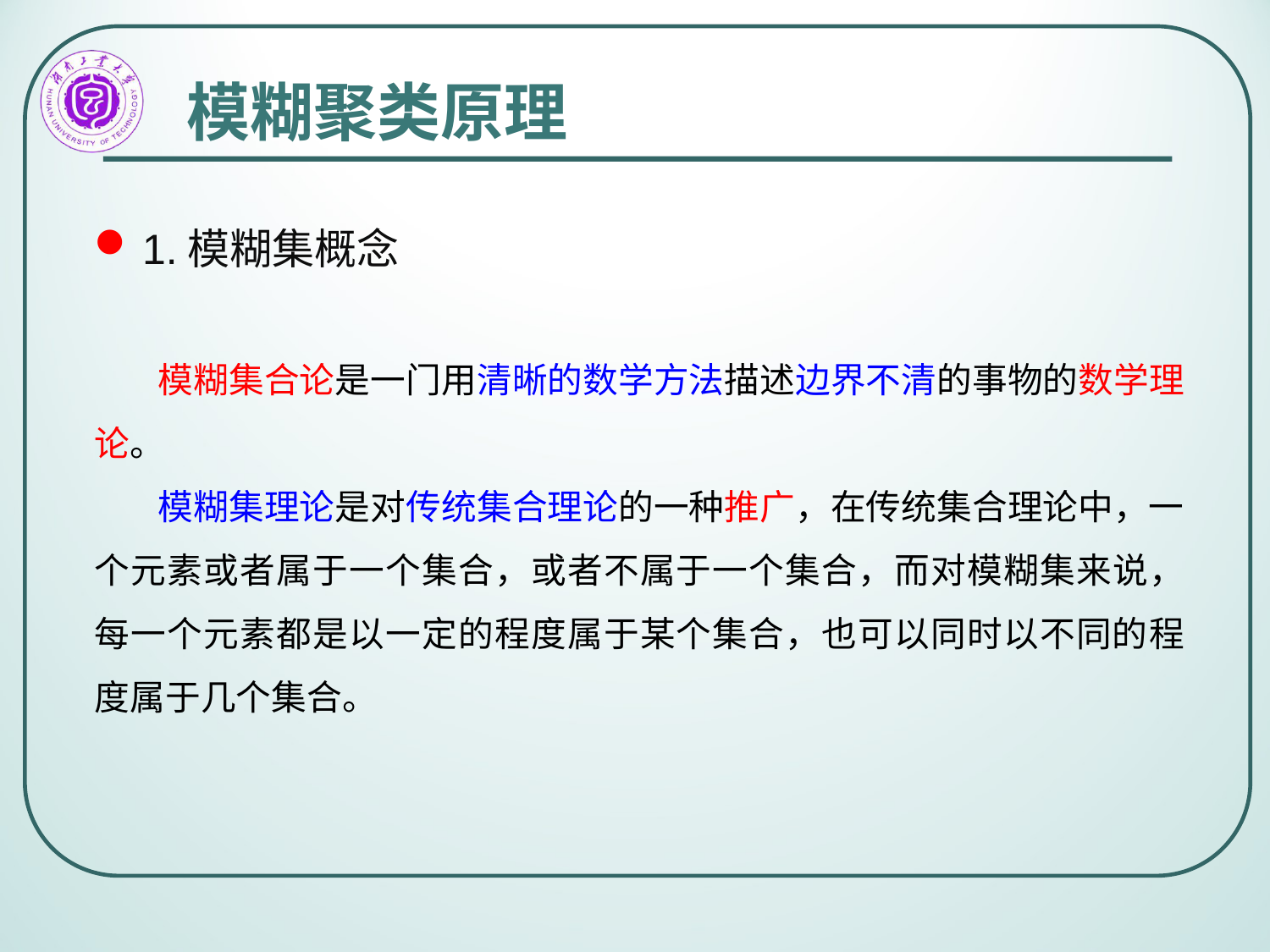

模糊聚类原理
1.模糊集概念

模糊集合论是一门用清晰的数学方法描述边界不清的事物的数学理论。
模糊集理论是对传统集合理论的一种推广，在传统集合理论中，一个元素或者属于一个集合，或者不属于一个集合，而对模糊集来说，每一个元素都是以一定的程度属于某个集合，也可以同时以不同的程度属于几个集合。